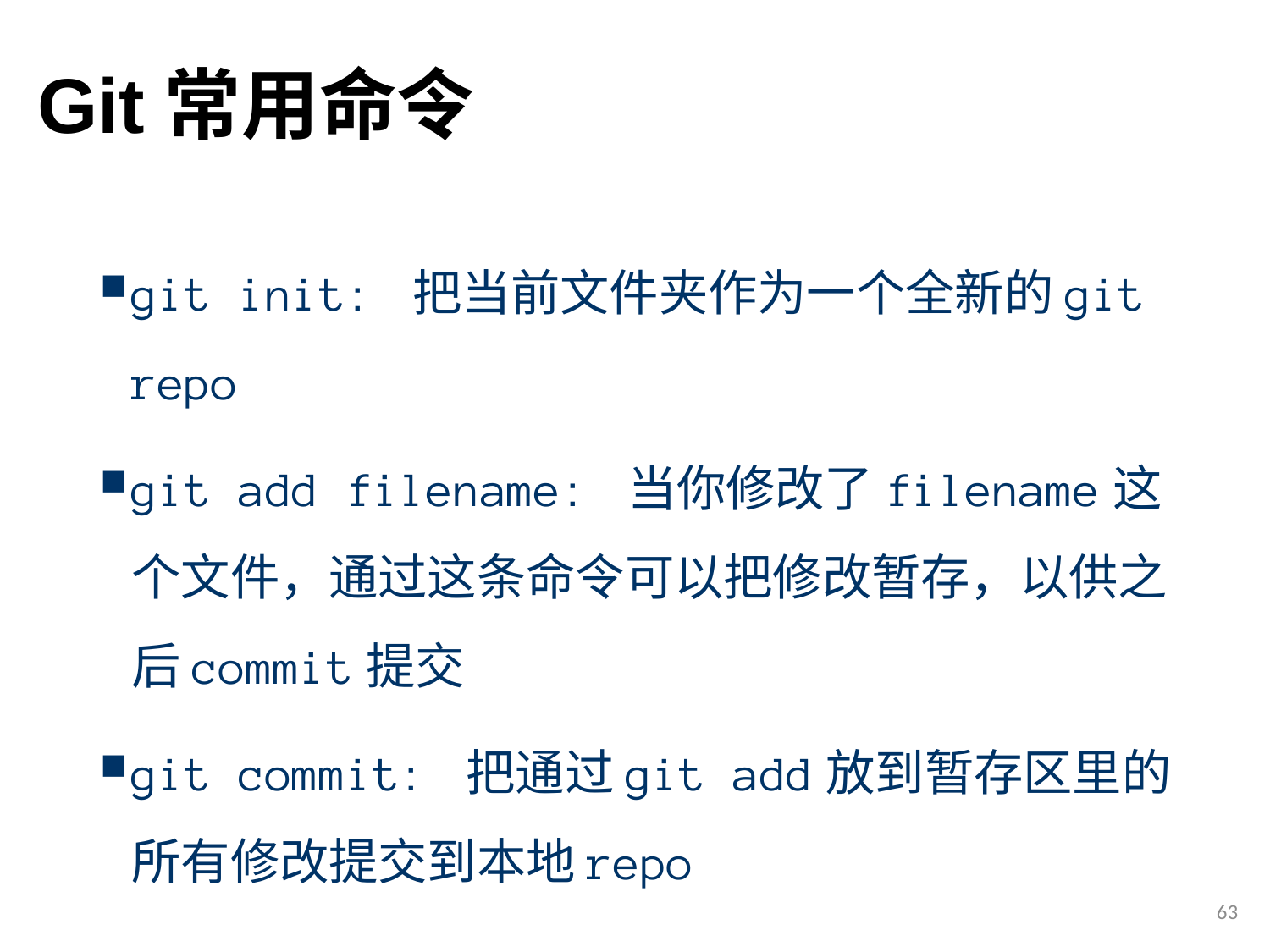

# Git常用命令
git init: 把当前文件夹作为一个全新的git repo
git add filename: 当你修改了filename这个文件，通过这条命令可以把修改暂存，以供之后commit提交
git commit: 把通过git add放到暂存区里的所有修改提交到本地repo
63